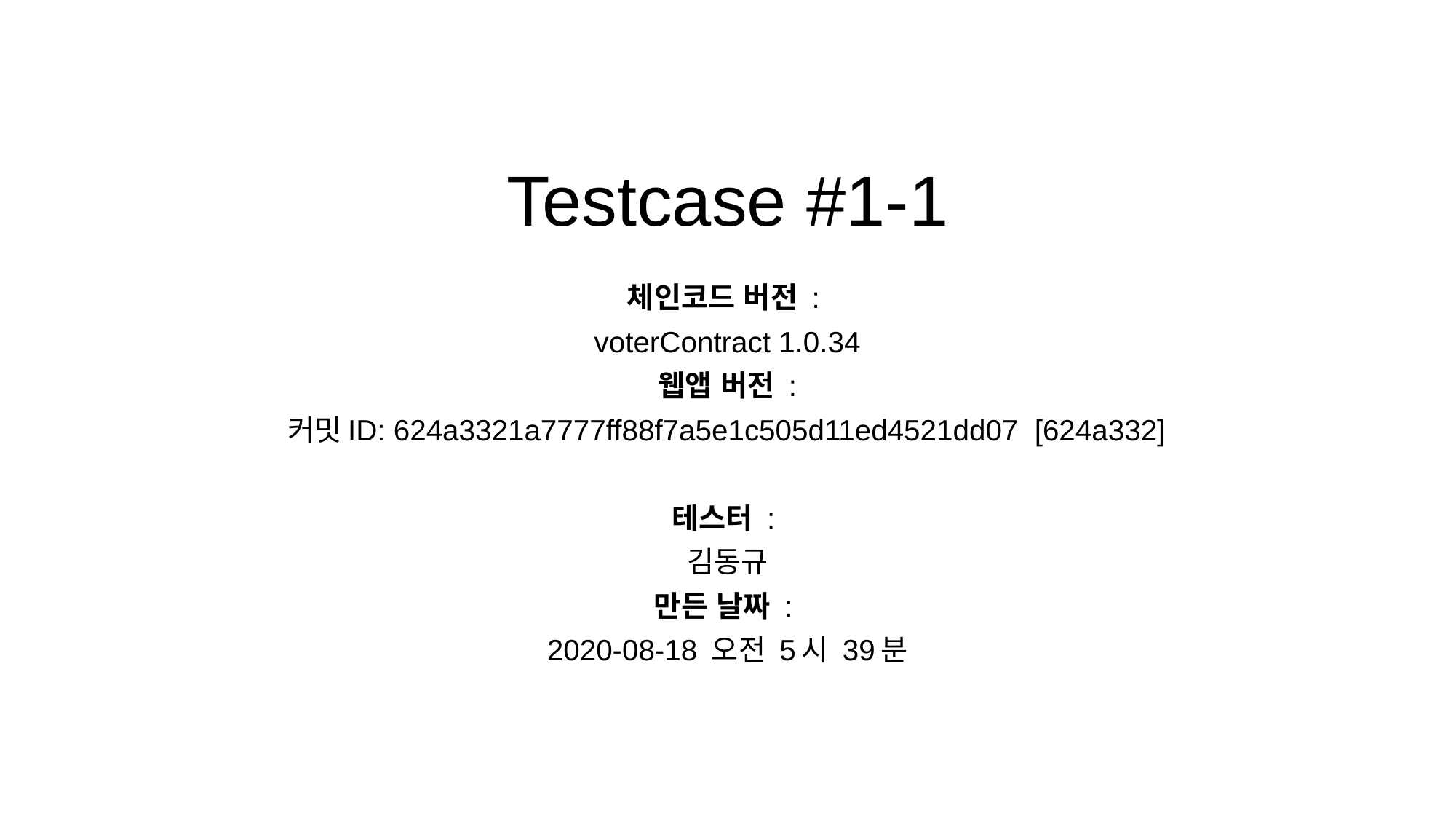

# Testcase #1-1
체인코드 버전 :
voterContract 1.0.34
웹앱 버전 :
커밋ID: 624a3321a7777ff88f7a5e1c505d11ed4521dd07  [624a332]

테스터 :
김동규
만든 날짜 :
2020-08-18 오전 5시 39분